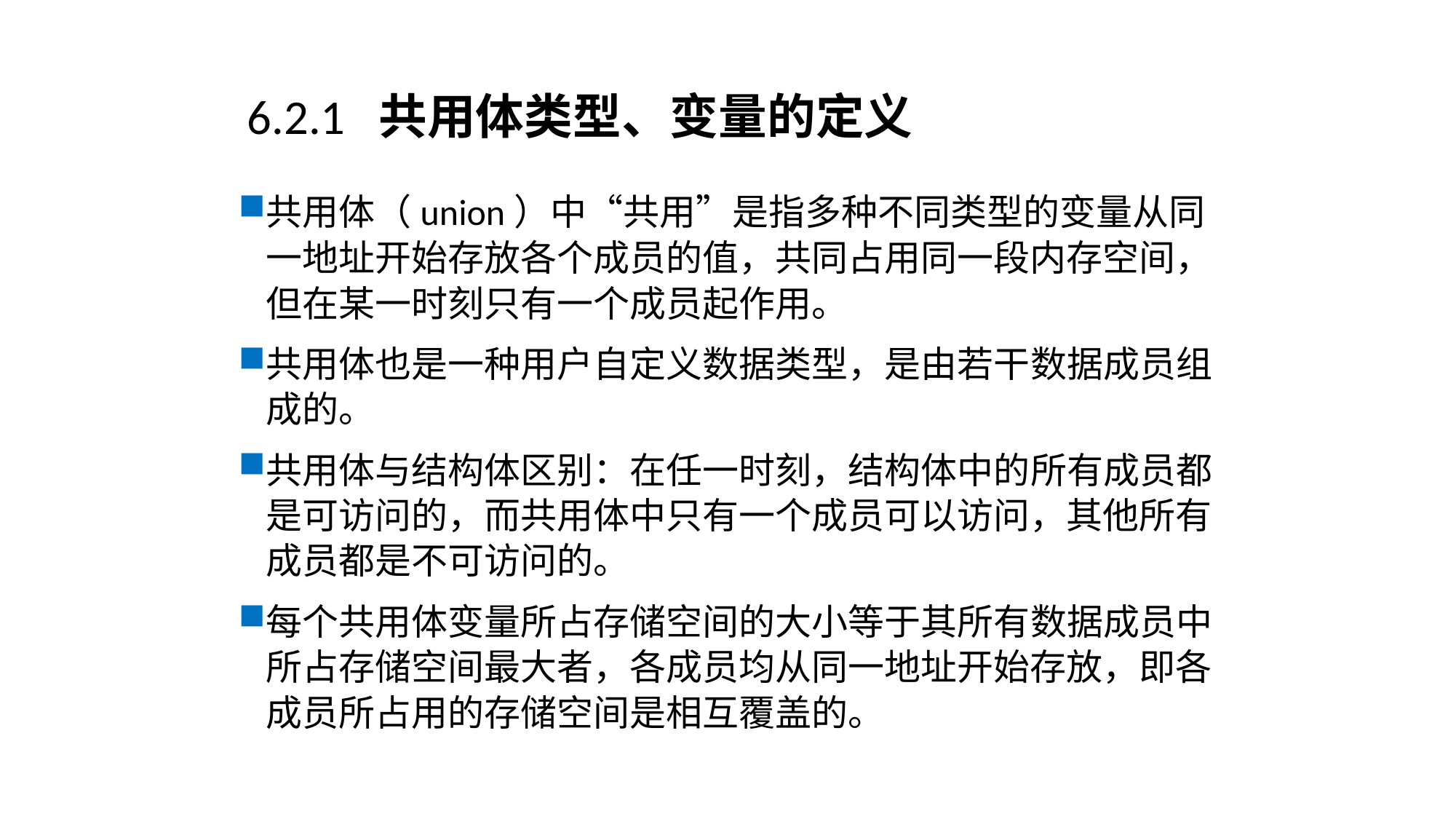

# 6.2.1  共用体类型、变量的定义
共用体（union）中“共用”是指多种不同类型的变量从同一地址开始存放各个成员的值，共同占用同一段内存空间，但在某一时刻只有一个成员起作用。
共用体也是一种用户自定义数据类型，是由若干数据成员组成的。
共用体与结构体区别：在任一时刻，结构体中的所有成员都是可访问的，而共用体中只有一个成员可以访问，其他所有成员都是不可访问的。
每个共用体变量所占存储空间的大小等于其所有数据成员中所占存储空间最大者，各成员均从同一地址开始存放，即各成员所占用的存储空间是相互覆盖的。